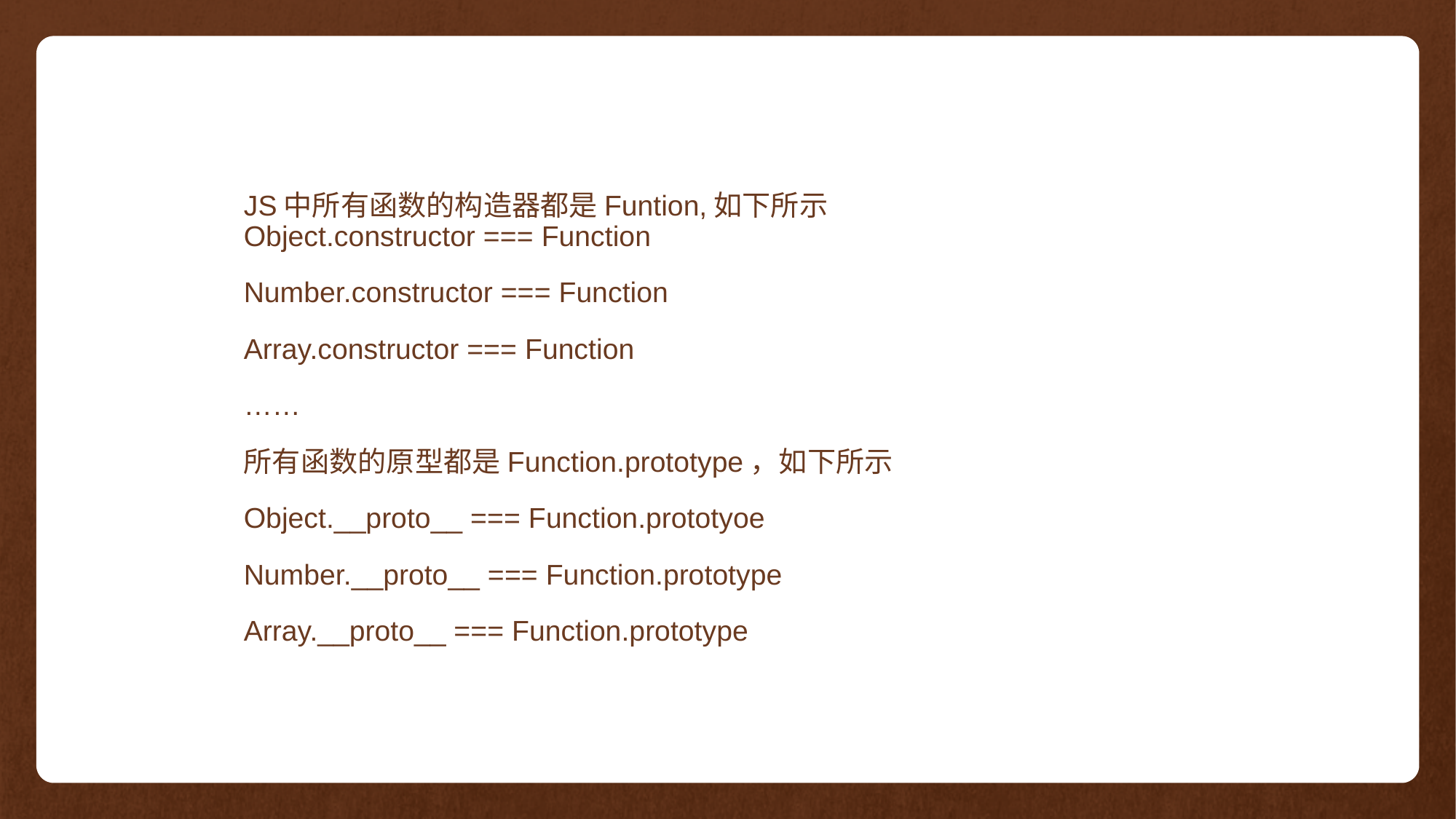

JS中所有函数的构造器都是Funtion,如下所示
	Object.constructor === Function
	Number.constructor === Function
	Array.constructor === Function
	……
	所有函数的原型都是Function.prototype，如下所示
	Object.__proto__ === Function.prototyoe
	Number.__proto__ === Function.prototype
	Array.__proto__ === Function.prototype